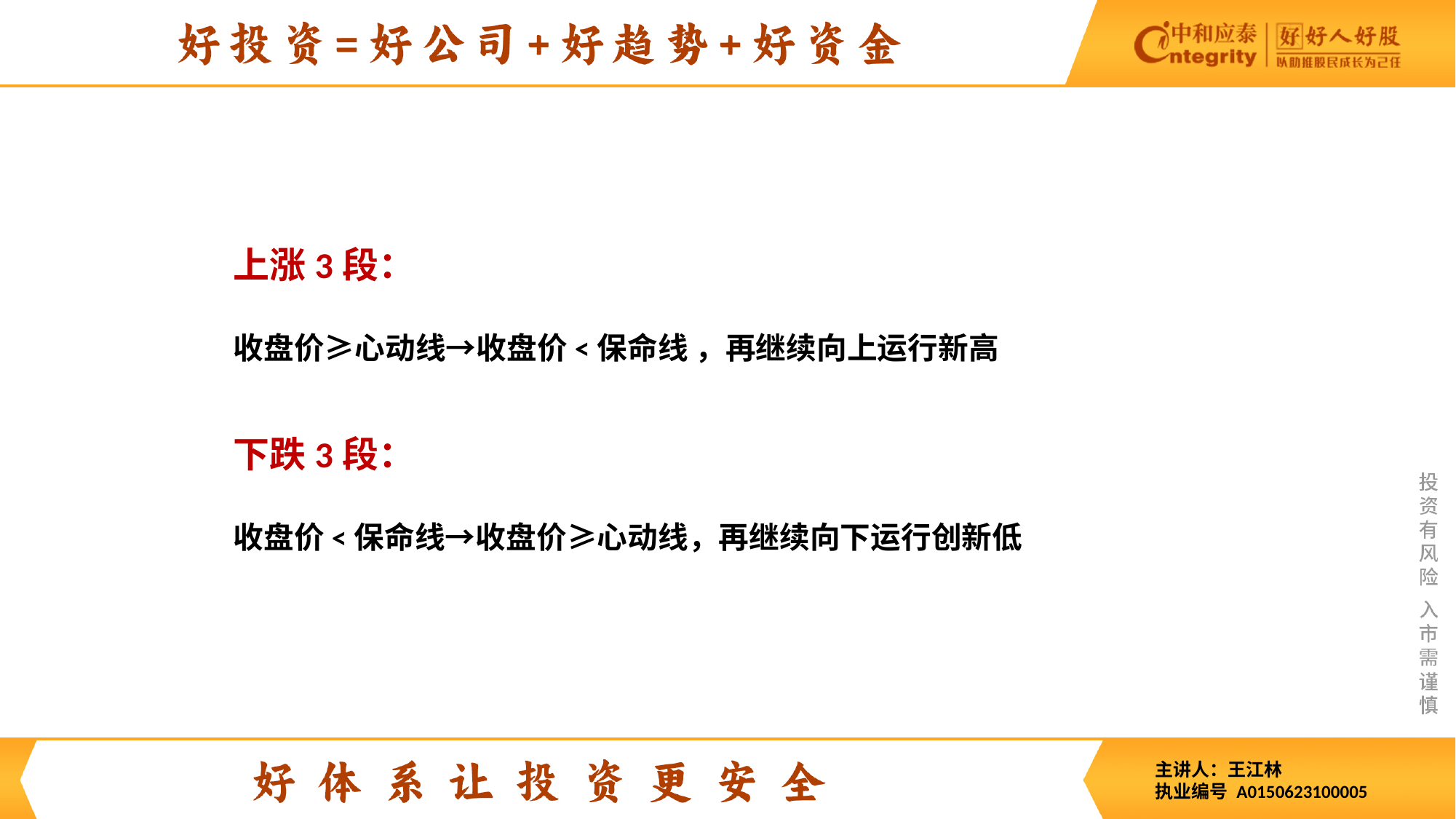

上涨3段：

收盘价≥心动线→收盘价<保命线 ，再继续向上运行新高

下跌3段：

收盘价<保命线→收盘价≥心动线，再继续向下运行创新低
主讲人：王江林
执业编号 A0150623100005